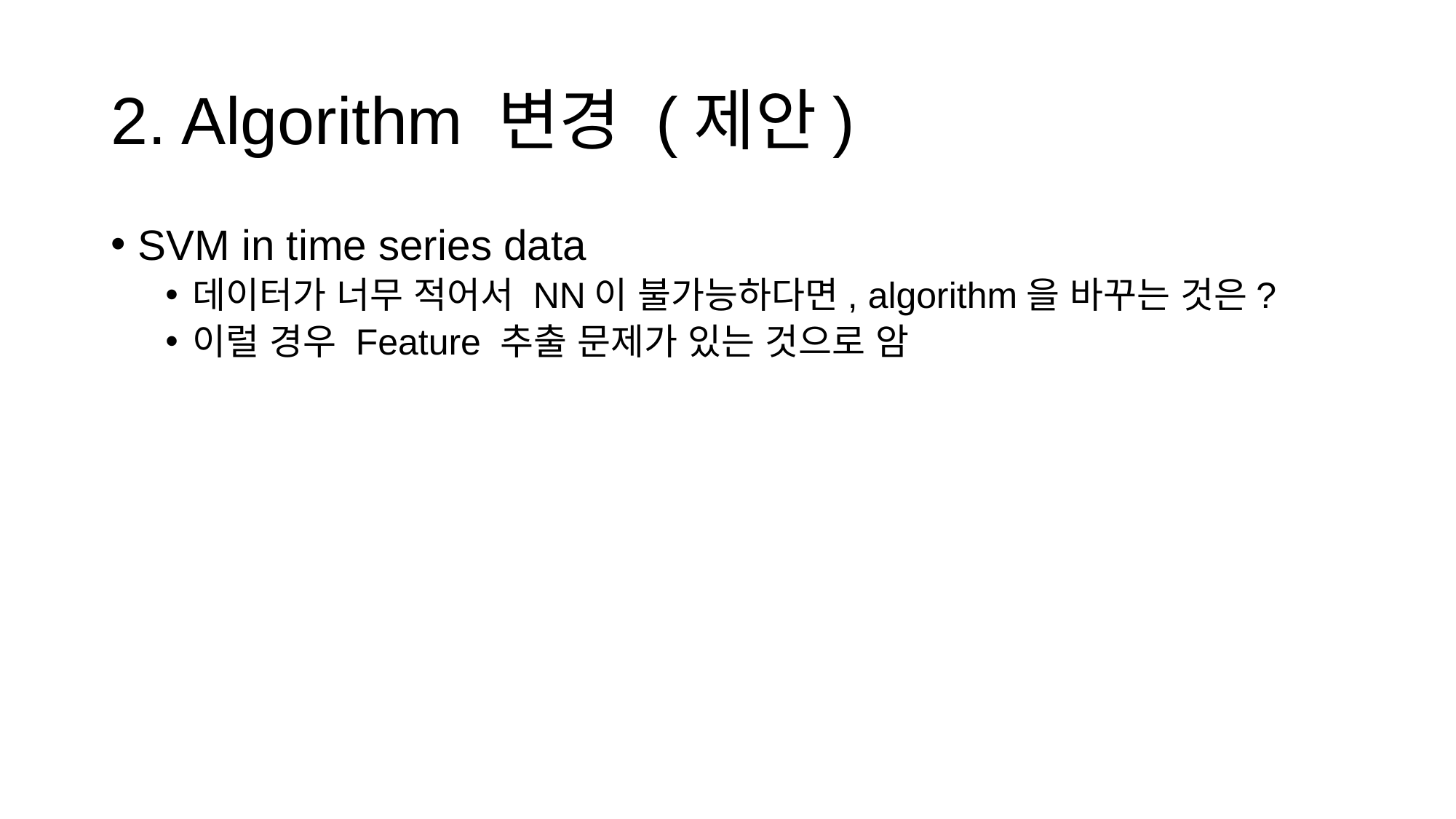

# 2. Algorithm 변경 (제안)
SVM in time series data
데이터가 너무 적어서 NN이 불가능하다면, algorithm을 바꾸는 것은?
이럴 경우 Feature 추출 문제가 있는 것으로 암